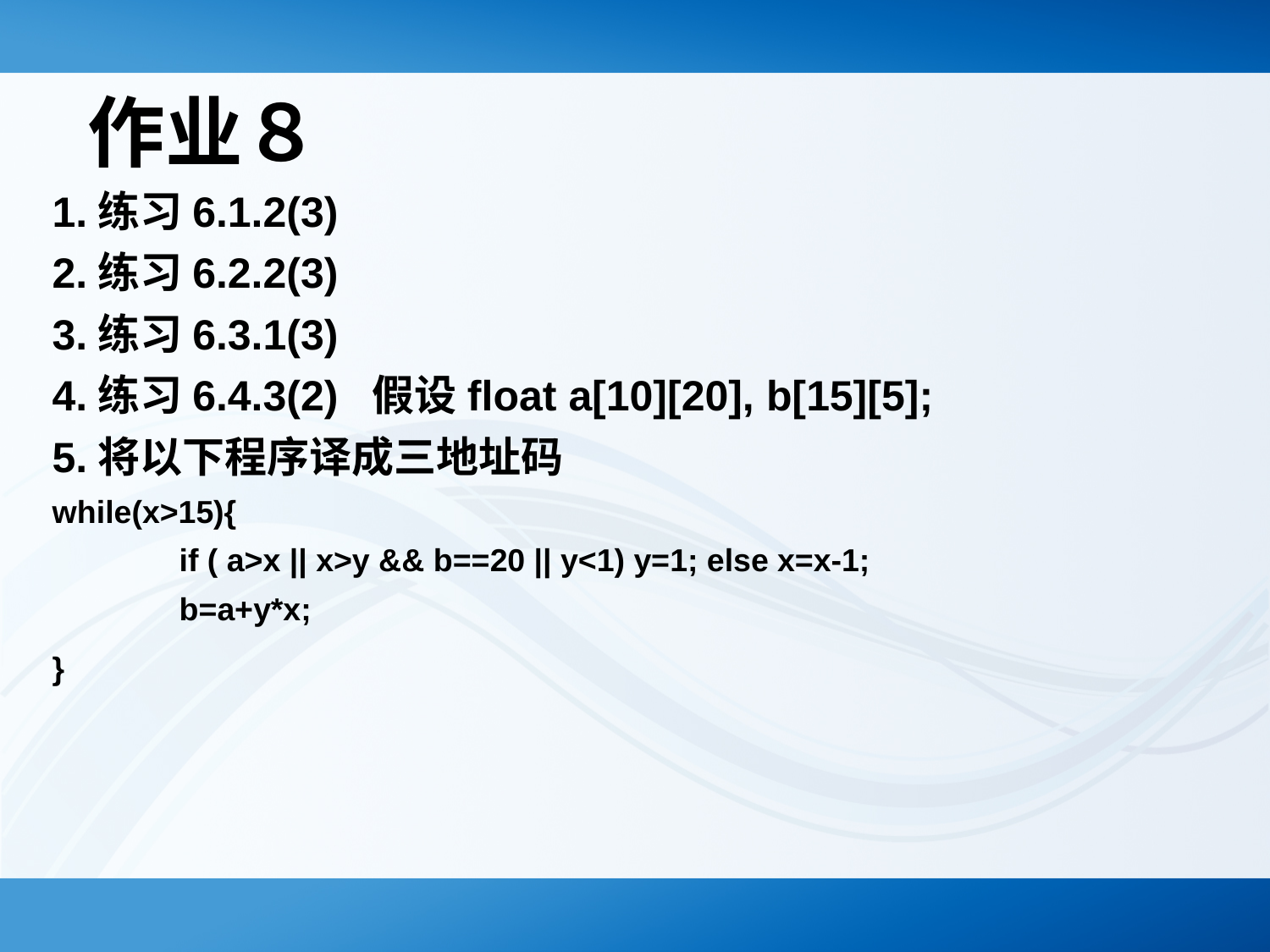

# 作业８
1.练习6.1.2(3)
2.练习6.2.2(3)
3.练习6.3.1(3)
4.练习6.4.3(2)  假设float a[10][20], b[15][5];
5.将以下程序译成三地址码
while(x>15){
	if ( a>x || x>y && b==20 || y<1) y=1; else x=x-1;
	b=a+y*x;
}